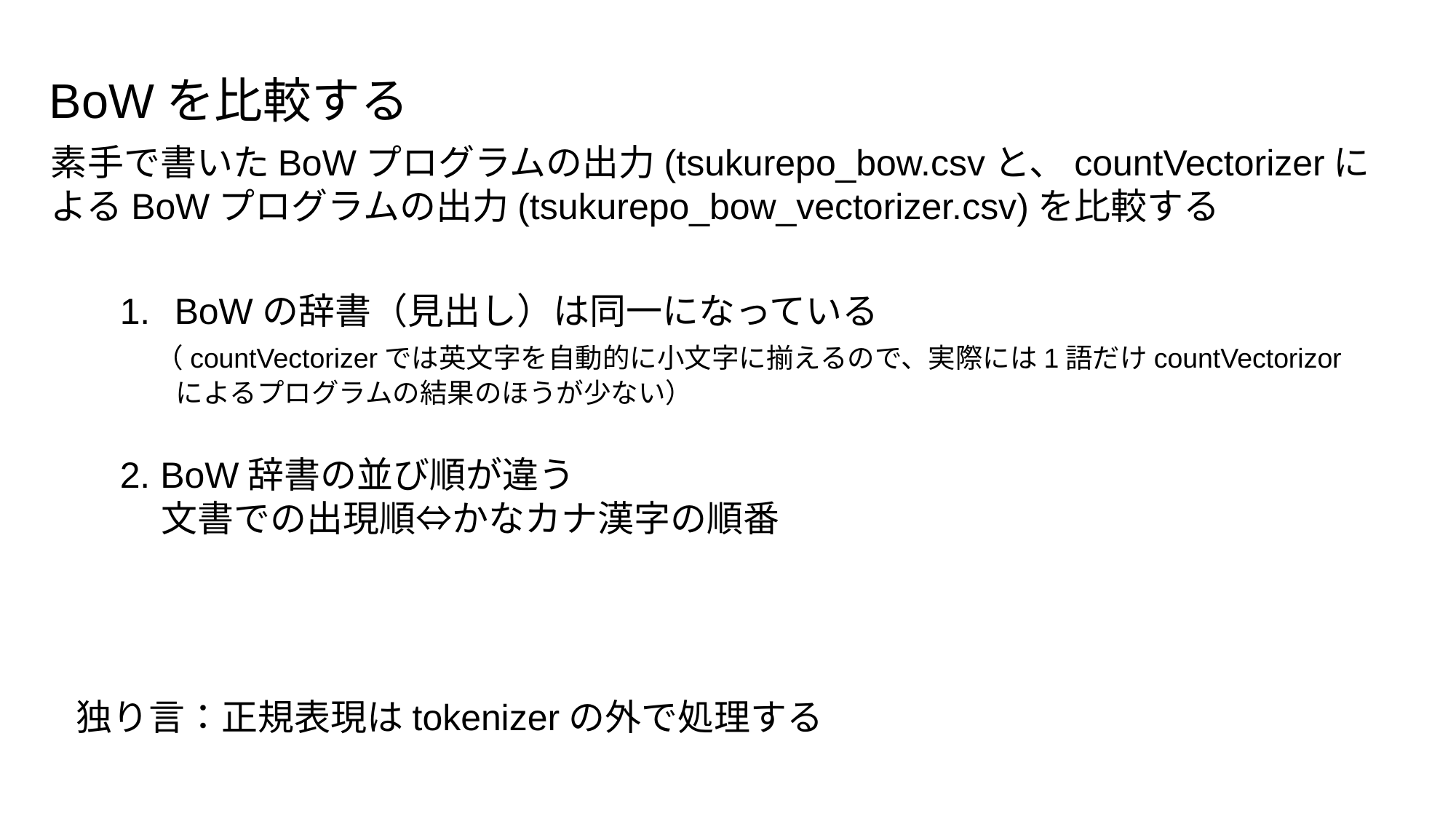

BoWを比較する
素手で書いたBoWプログラムの出力(tsukurepo_bow.csvと、countVectorizerによるBoWプログラムの出力(tsukurepo_bow_vectorizer.csv)を比較する
BoWの辞書（見出し）は同一になっている
　（countVectorizerでは英文字を自動的に小文字に揃えるので、実際には1語だけcountVectorizor
        によるプログラムの結果のほうが少ない）

2. BoW辞書の並び順が違う
    文書での出現順⇔かなカナ漢字の順番

独り言：正規表現はtokenizerの外で処理する